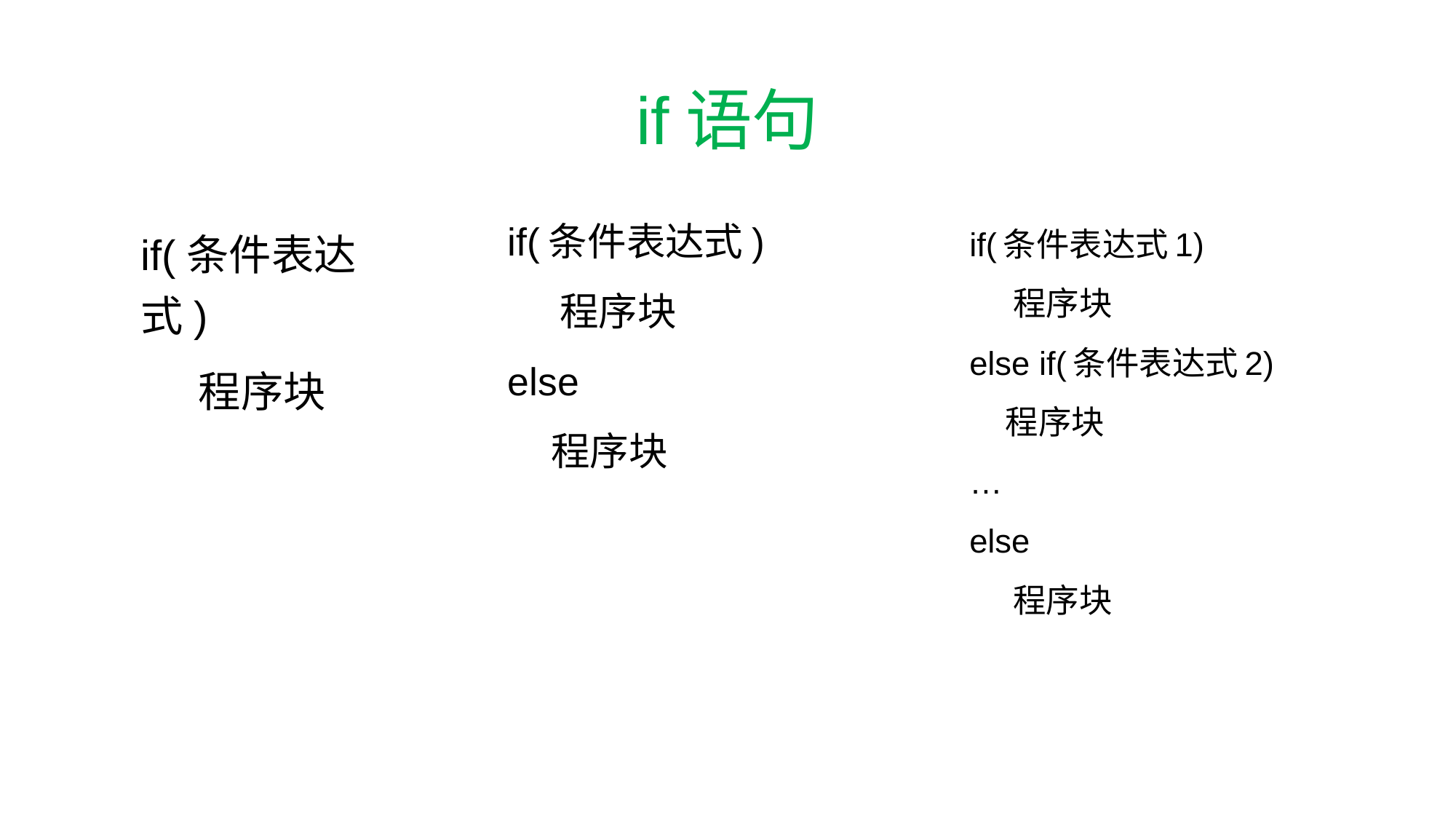

# if语句
if(条件表达式)
     程序块
else
    程序块
if(条件表达式1)
     程序块
else if(条件表达式2)
    程序块
…
else
     程序块
if(条件表达式)
     程序块